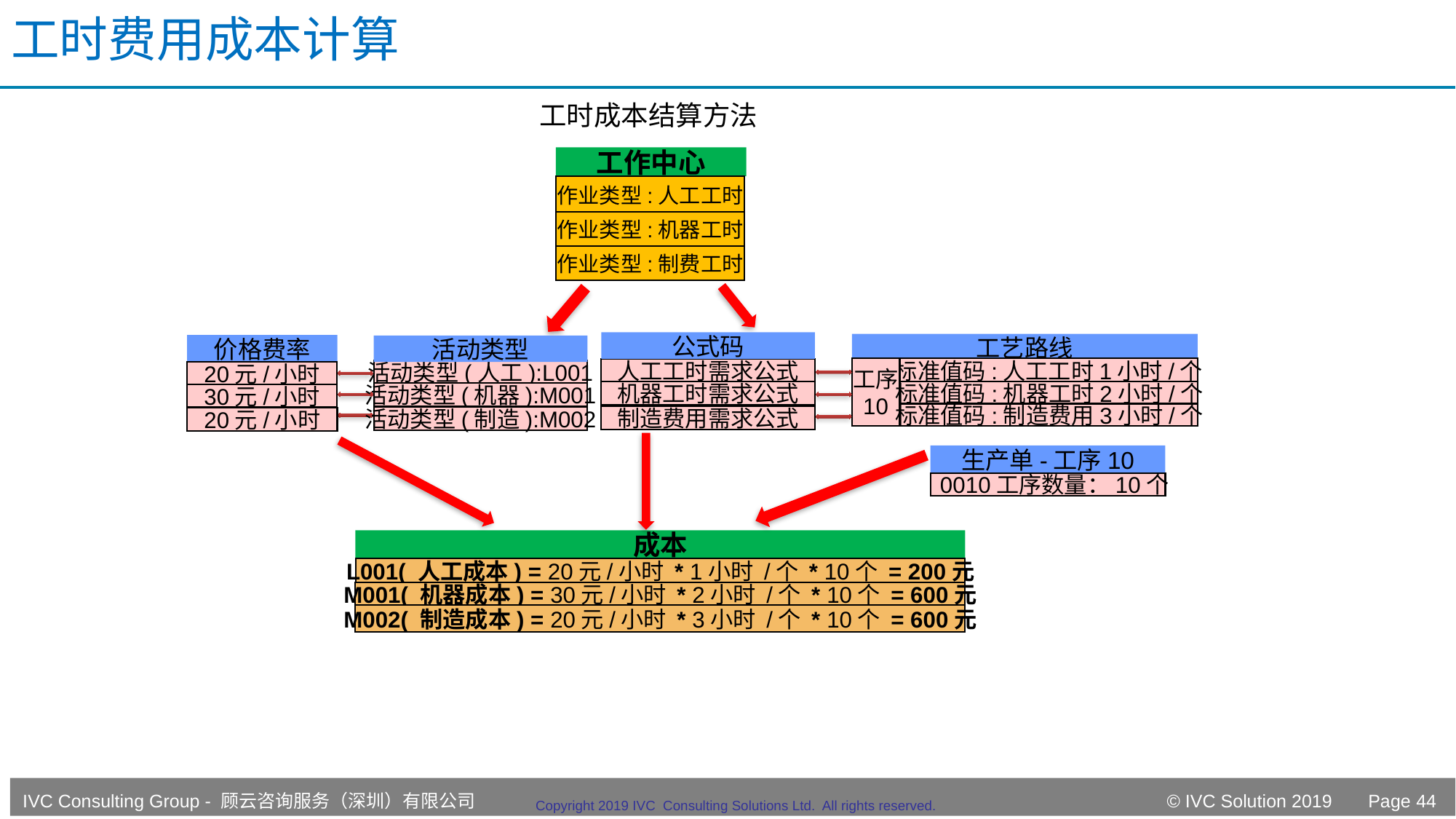

# 工时费用成本计算
工时成本结算方法
工作中心
作业类型:人工工时
作业类型:机器工时
作业类型:制费工时

公式码
工艺路线
价格费率
活动类型
  标准值码:人工工时1小时/个
工序
10
人工工时需求公式
活动类型(人工):L001
20元/小时

机器工时需求公式
  标准值码:机器工时2小时/个
活动类型(机器):M001
30元/小时

  标准值码:制造费用3小时/个
制造费用需求公式
活动类型(制造):M002
20元/小时

生产单-工序10
  0010工序数量：10个
成本
L001( 人工成本) = 20元/小时 * 1小时 /个 * 10个 = 200元
M001( 机器成本) = 30元/小时 * 2小时 /个 * 10个 = 600元
M002( 制造成本) = 20元/小时 * 3小时 /个 * 10个 = 600元